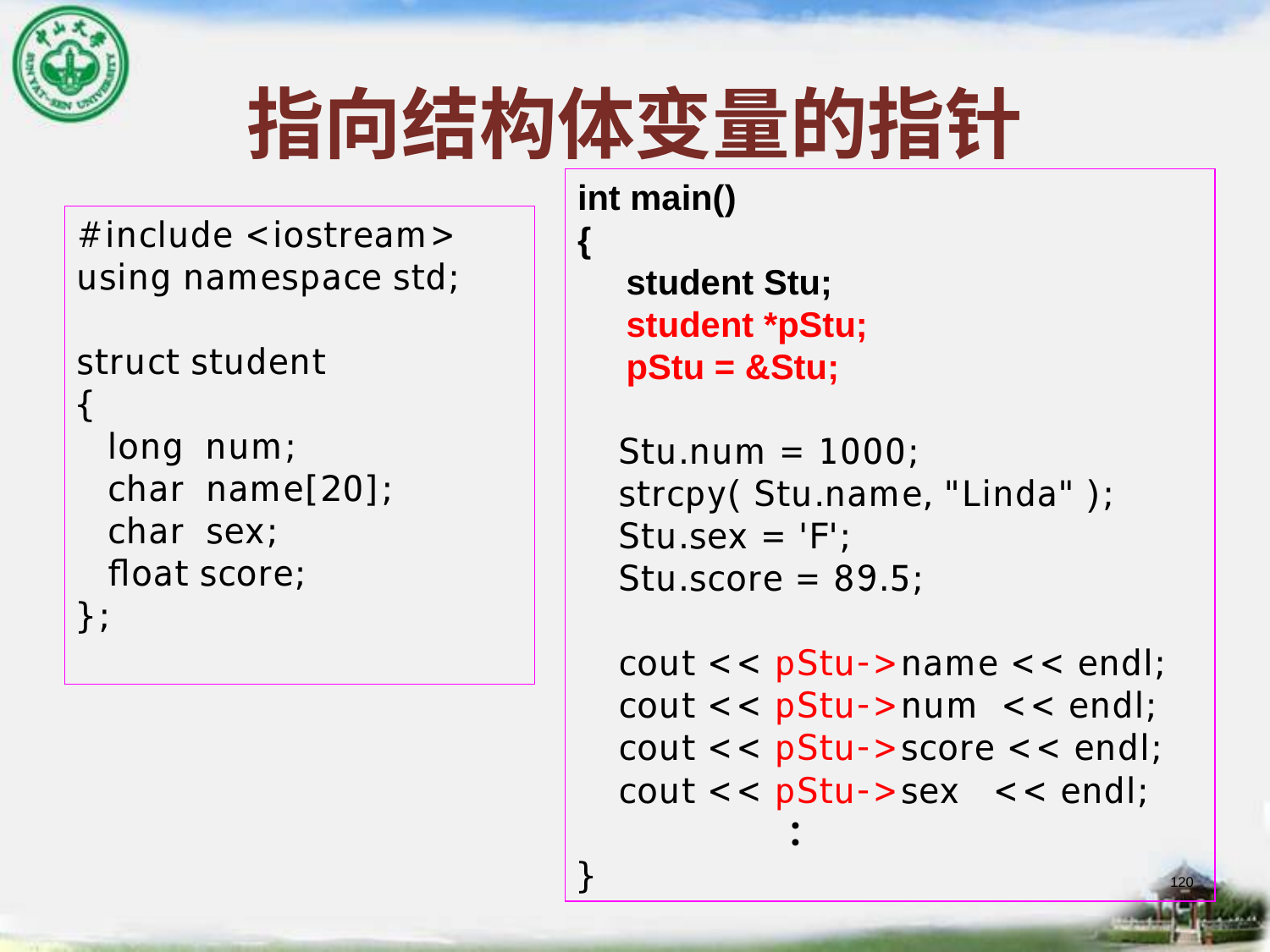

# 指向结构体变量的指针
int main()
{
     student Stu;
     student *pStu;
     pStu = &Stu;

    Stu.num = 1000;
    strcpy( Stu.name, "Linda" );
    Stu.sex = 'F';
    Stu.score = 89.5;

    cout << pStu->name << endl;
    cout << pStu->num  << endl;
    cout << pStu->score << endl;
    cout << pStu->sex   << endl;
                         ：
}
#include <iostream>
using namespace std;

struct student
{
   long  num;
   char  name[20];
   char  sex;
   float score;
};

120